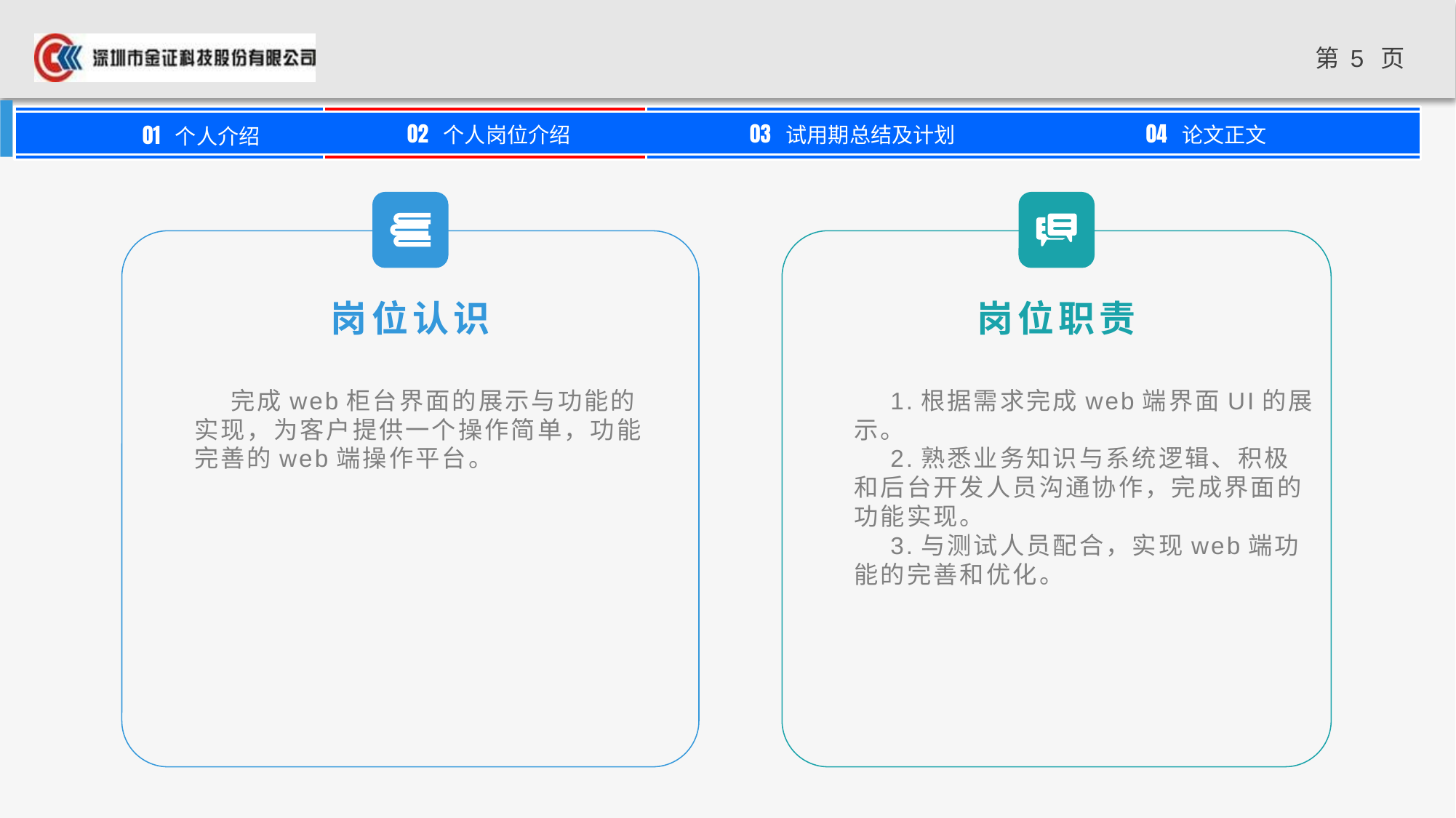

岗位职责
岗位认识
    1.根据需求完成web端界面UI的展示。
    2.熟悉业务知识与系统逻辑、积极和后台开发人员沟通协作，完成界面的功能实现。
    3.与测试人员配合，实现web端功能的完善和优化。
    完成web柜台界面的展示与功能的实现，为客户提供一个操作简单，功能完善的web端操作平台。